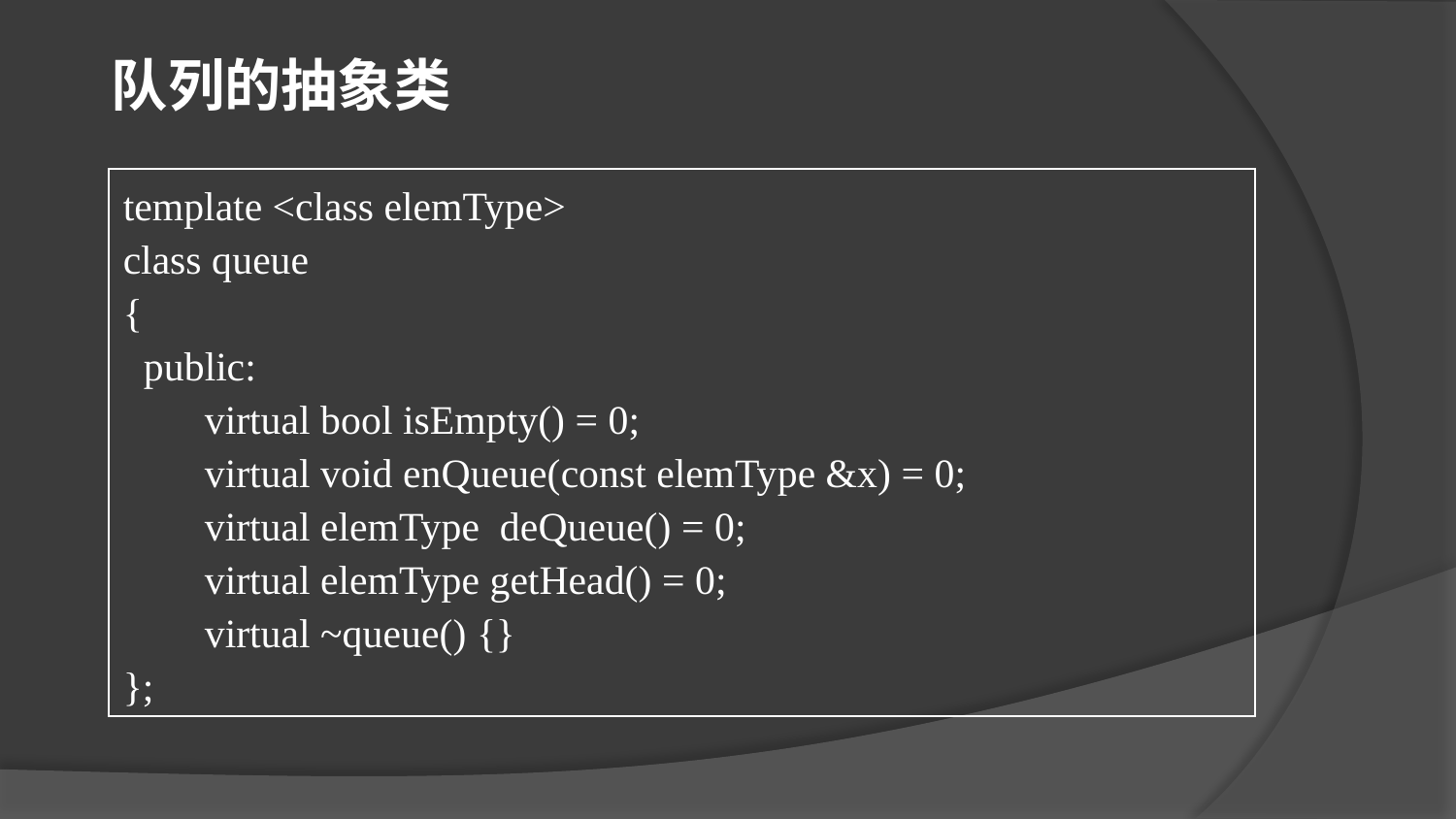

队列的抽象类
template <class elemType>
class queue
{
  public:
        virtual bool isEmpty() = 0;
        virtual void enQueue(const elemType &x) = 0;
        virtual elemType  deQueue() = 0;
        virtual elemType getHead() = 0;
        virtual ~queue() {}
};